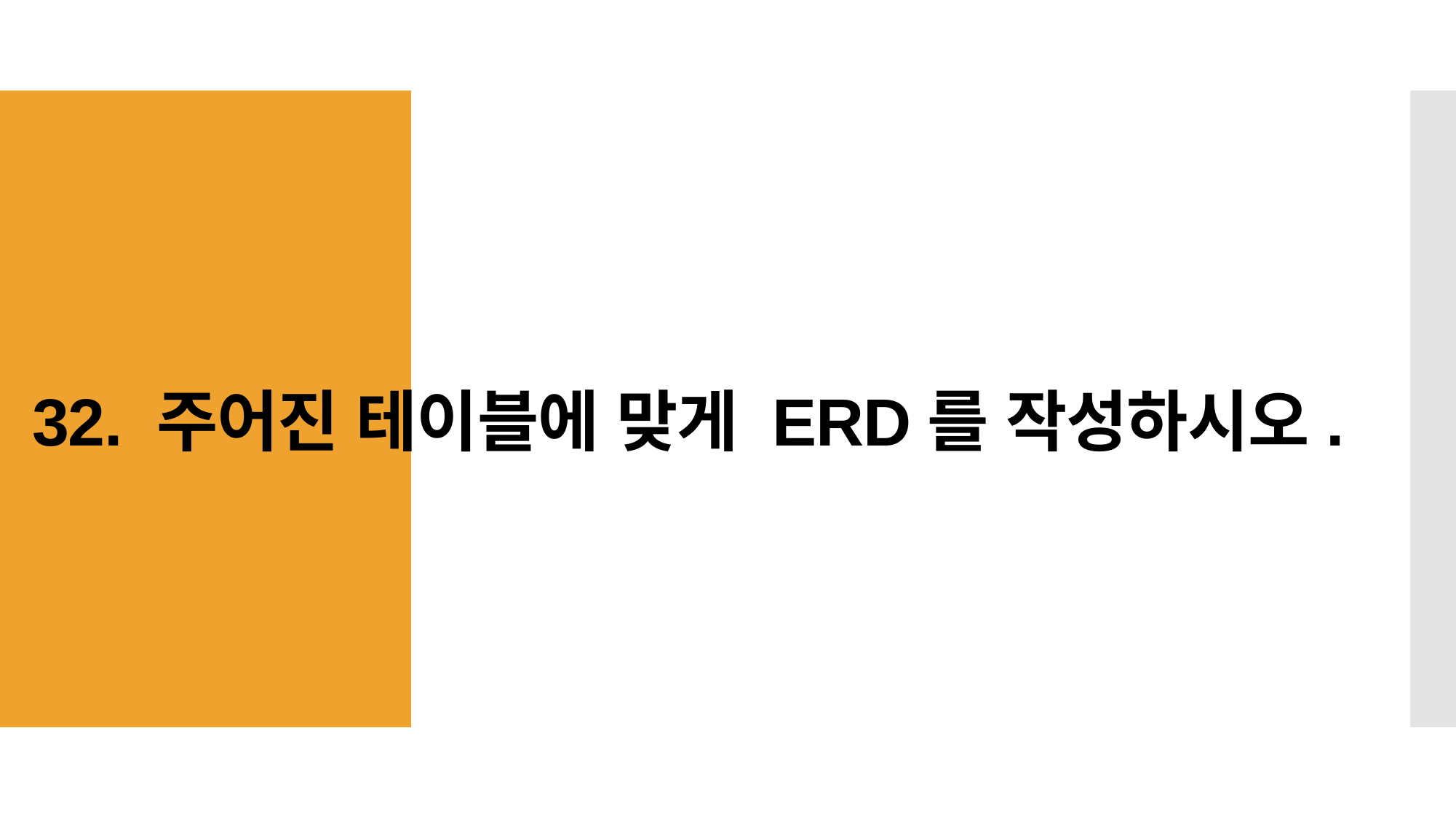

# 32. 주어진 테이블에 맞게 ERD를 작성하시오.